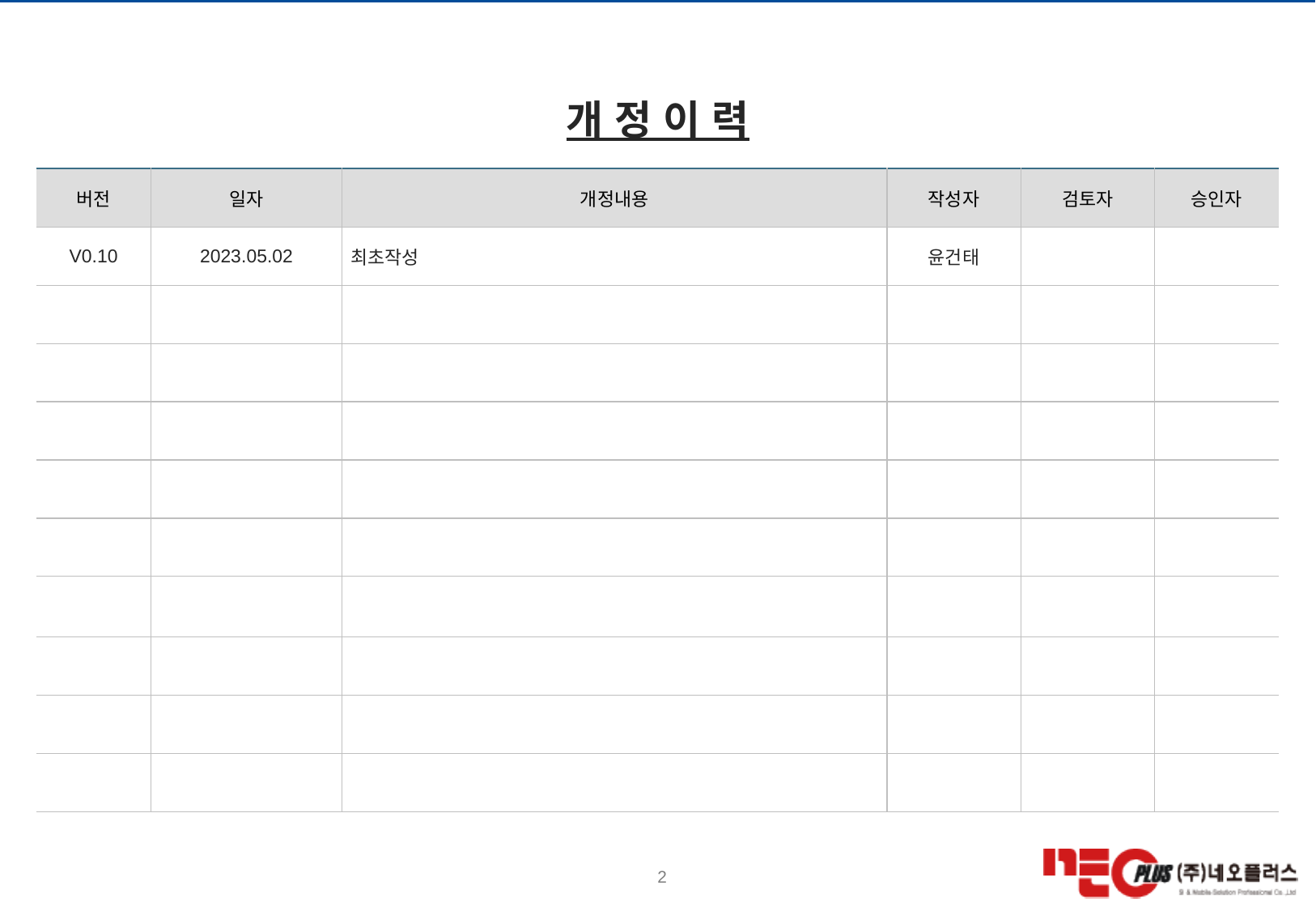

개 정 이 력
| 버전 | 일자 | 개정내용 | 작성자 | 검토자 | 승인자 |
| --- | --- | --- | --- | --- | --- |
| V0.10 | 2023.05.02 | 최초작성 | 윤건태 |  |  |
|  |  |  |  |  |  |
|  |  |  |  |  |  |
|  |  |  |  |  |  |
|  |  |  |  |  |  |
|  |  |  |  |  |  |
|  |  |  |  |  |  |
|  |  |  |  |  |  |
|  |  |  |  |  |  |
|  |  |  |  |  |  |
2